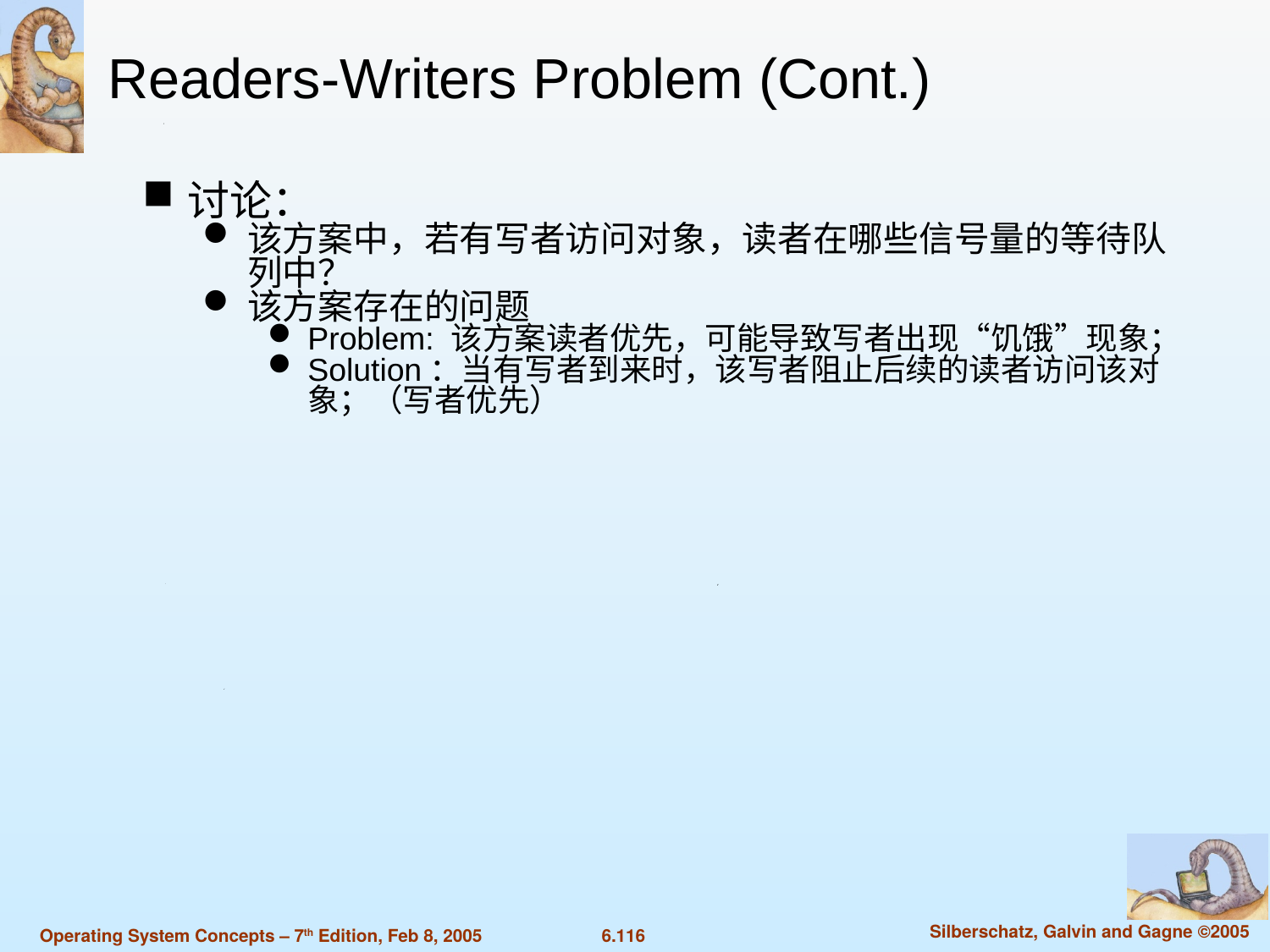

Readers-Writers Problem (Cont.)
讨论：
该方案中，若有写者访问对象，读者在哪些信号量的等待队列中？
该方案存在的问题
Problem: 该方案读者优先，可能导致写者出现“饥饿”现象；
Solution：当有写者到来时，该写者阻止后续的读者访问该对象；（写者优先）